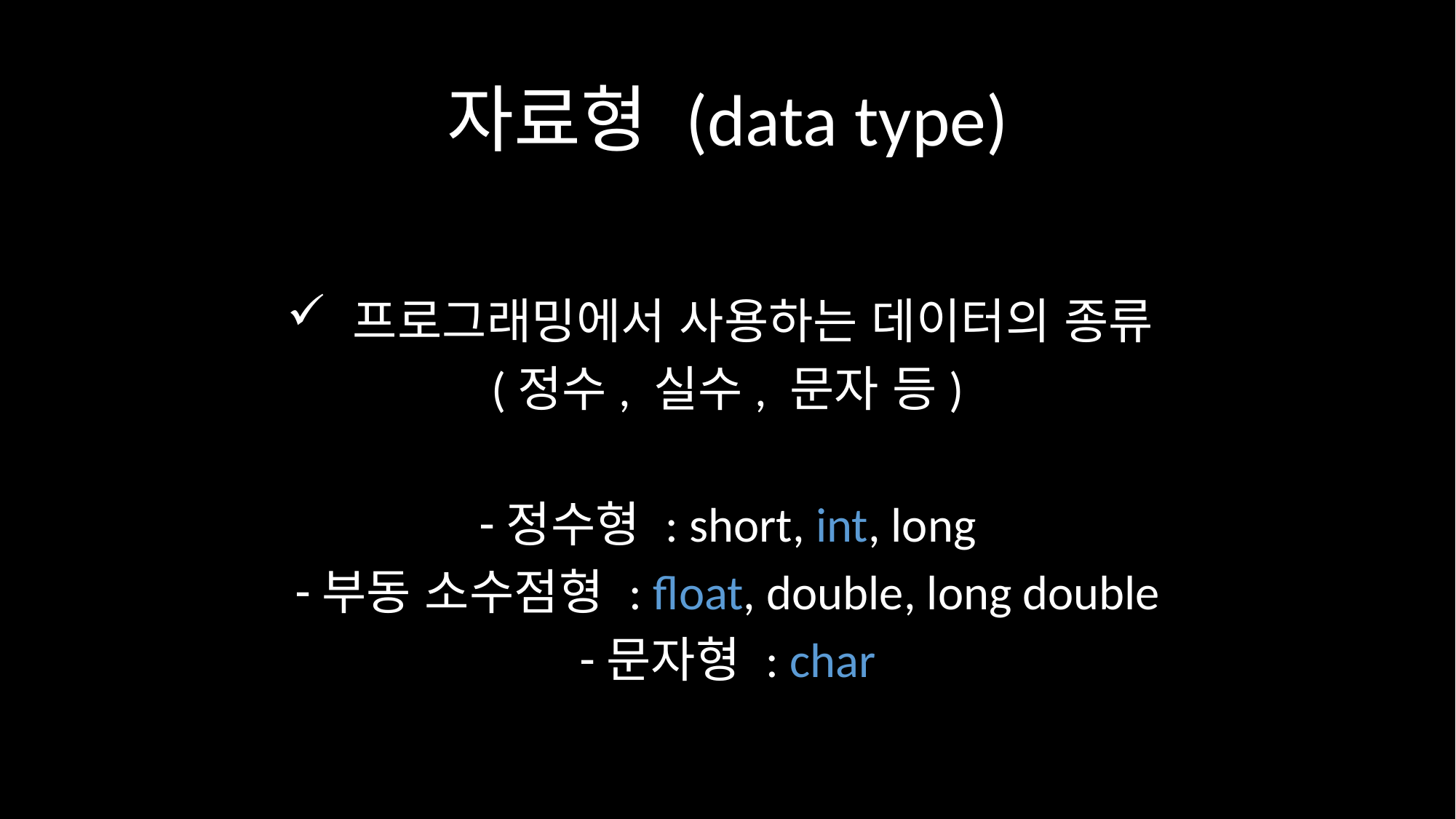

# 자료형 (data type)

 프로그래밍에서 사용하는 데이터의 종류
(정수, 실수, 문자 등)

정수형 : short, int, long
부동 소수점형 : float, double, long double
문자형 : char